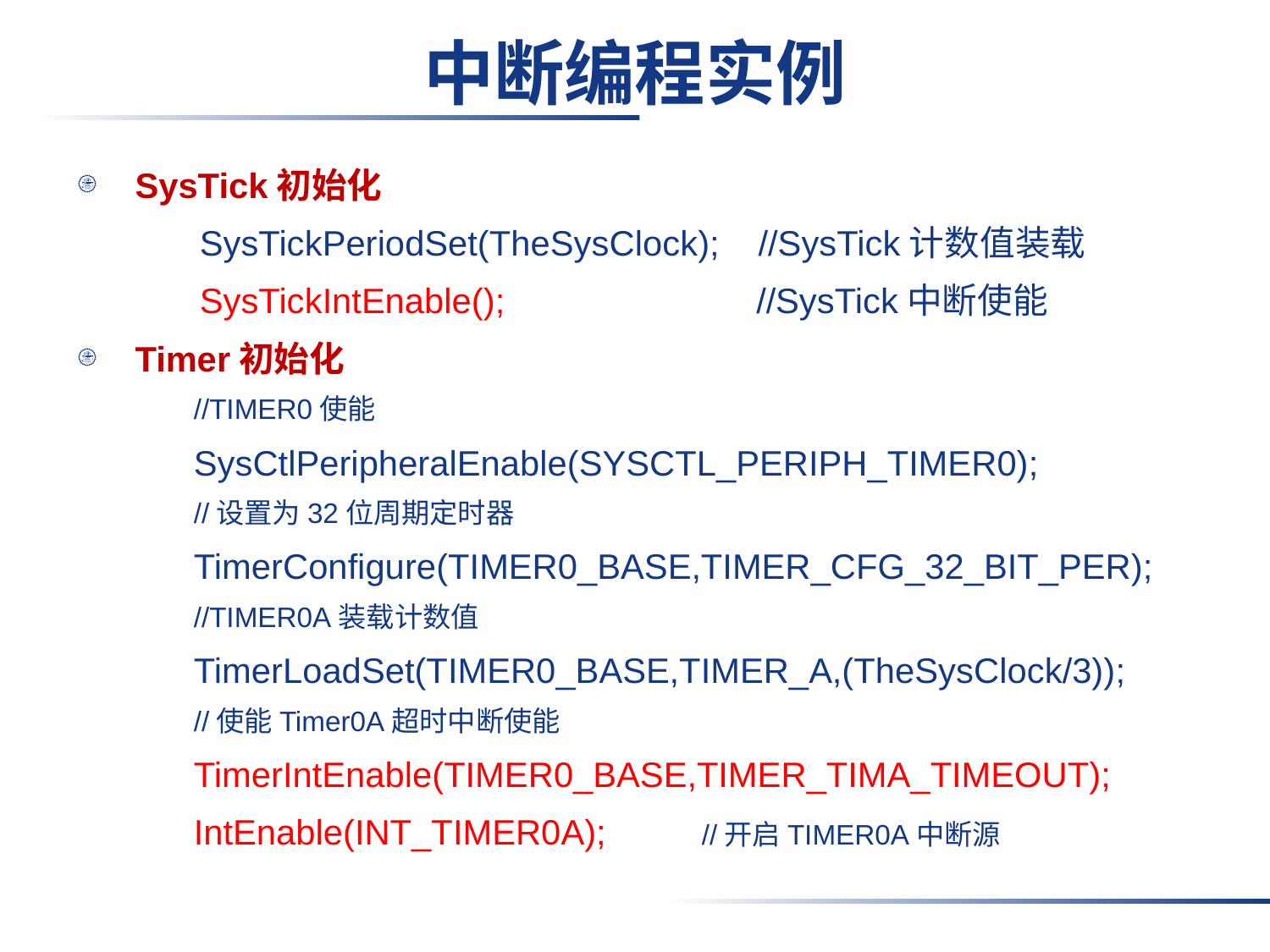

# 中断编程实例
SysTick初始化
	SysTickPeriodSet(TheSysClock);    //SysTick计数值装载
	SysTickIntEnable(); 		     //SysTick中断使能
Timer初始化
//TIMER0使能
SysCtlPeripheralEnable(SYSCTL_PERIPH_TIMER0);
//设置为32位周期定时器
TimerConfigure(TIMER0_BASE,TIMER_CFG_32_BIT_PER);
//TIMER0A装载计数值
TimerLoadSet(TIMER0_BASE,TIMER_A,(TheSysClock/3));
//使能Timer0A超时中断使能
TimerIntEnable(TIMER0_BASE,TIMER_TIMA_TIMEOUT);
IntEnable(INT_TIMER0A);	//开启TIMER0A中断源